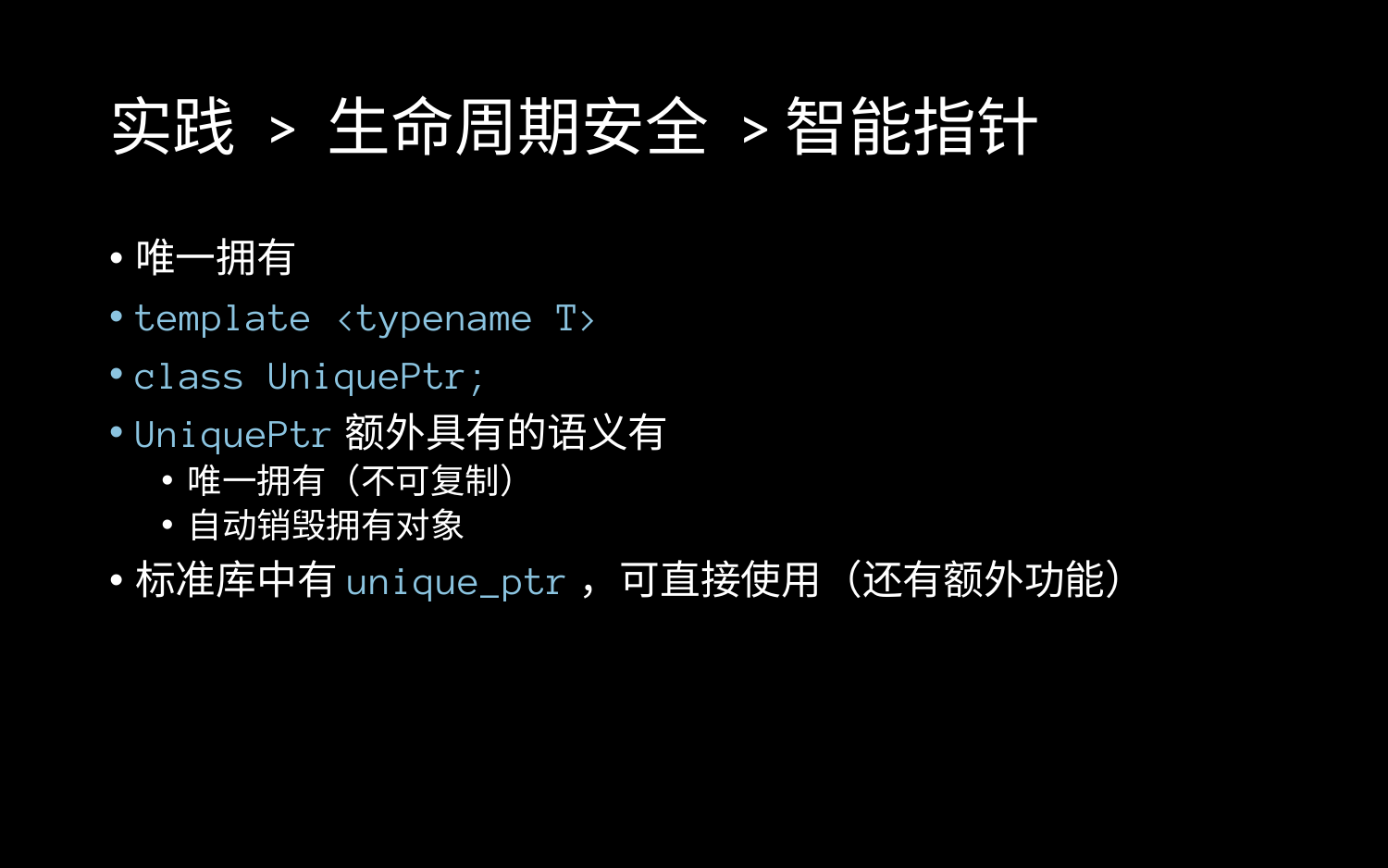

# 实践 > 生命周期安全 >智能指针
唯一拥有
template <typename T>
class UniquePtr;
UniquePtr额外具有的语义有
唯一拥有（不可复制）
自动销毁拥有对象
标准库中有unique_ptr，可直接使用（还有额外功能）